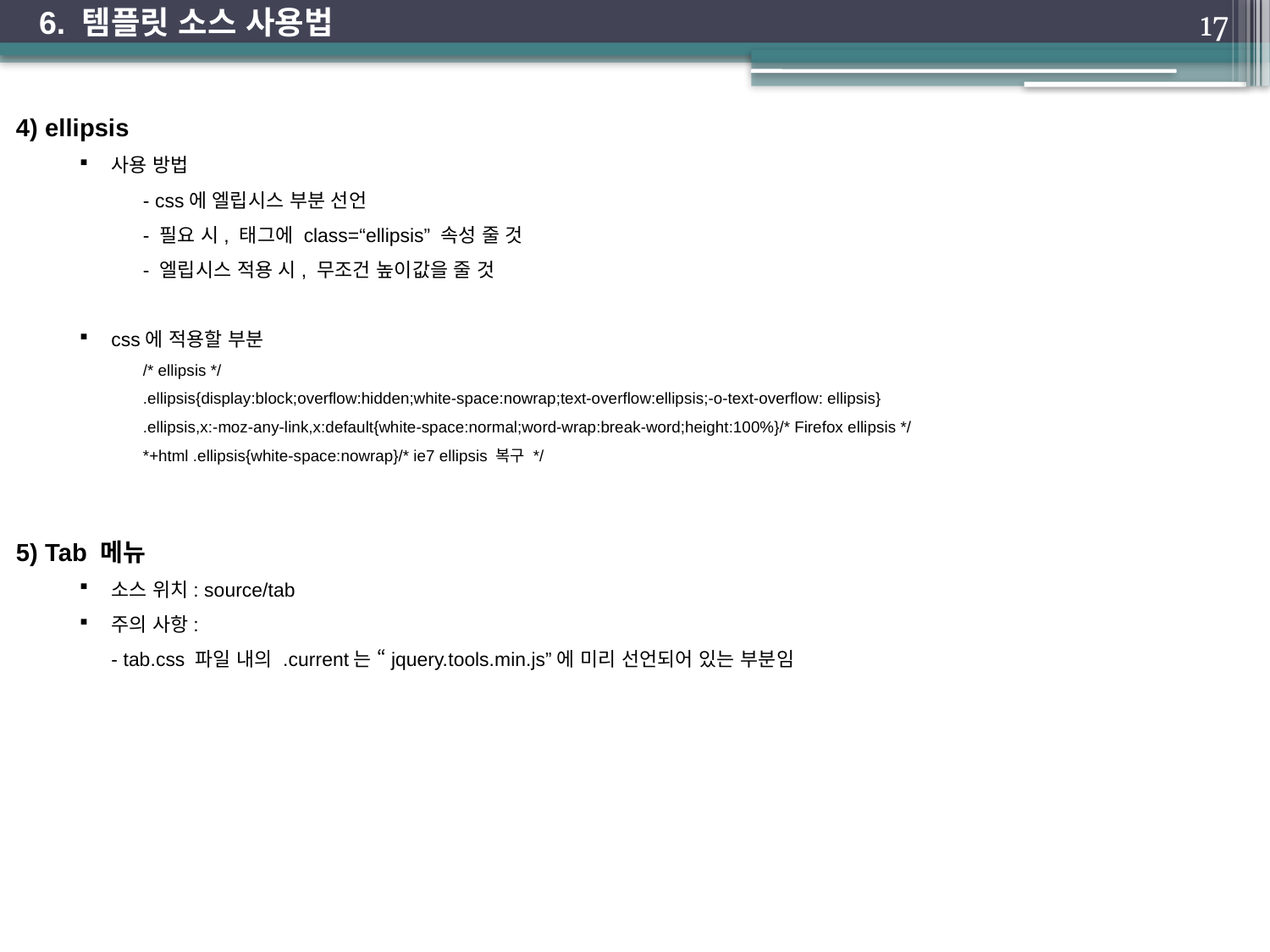

6. 템플릿 소스 사용법
17
4) ellipsis
사용 방법
- css에 엘립시스 부분 선언
- 필요 시, 태그에 class=“ellipsis” 속성 줄 것
- 엘립시스 적용 시, 무조건 높이값을 줄 것

css에 적용할 부분
/* ellipsis */
.ellipsis{display:block;overflow:hidden;white-space:nowrap;text-overflow:ellipsis;-o-text-overflow: ellipsis}
.ellipsis,x:-moz-any-link,x:default{white-space:normal;word-wrap:break-word;height:100%}/* Firefox ellipsis */
*+html .ellipsis{white-space:nowrap}/* ie7 ellipsis 복구 */

5) Tab 메뉴
소스 위치: source/tab
주의 사항:
	- tab.css 파일 내의 .current는 “jquery.tools.min.js”에 미리 선언되어 있는 부분임